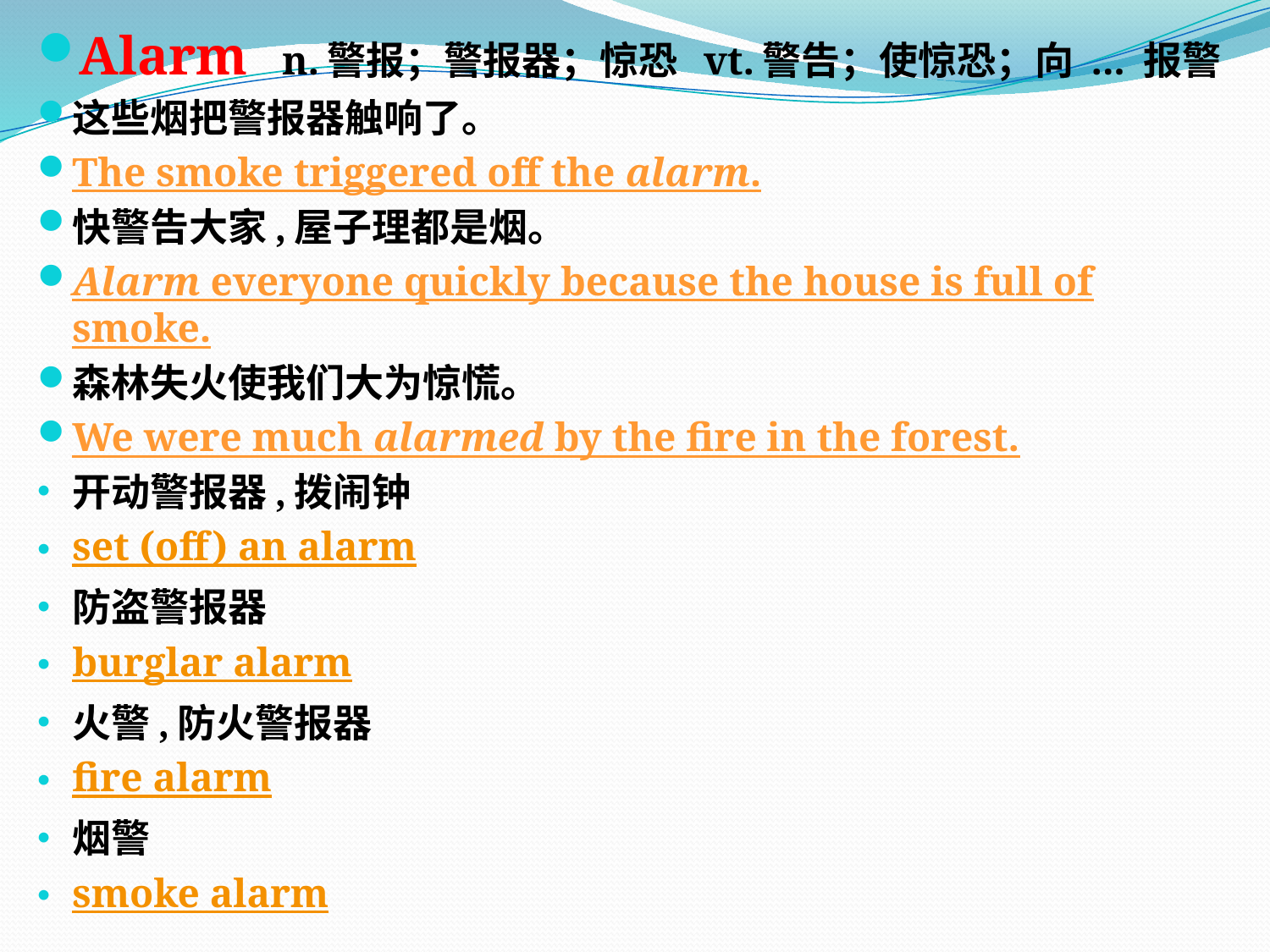

Alarm   n.警报；警报器；惊恐  vt.警告；使惊恐；向 ... 报警
这些烟把警报器触响了。
The smoke triggered off the alarm.
快警告大家,屋子理都是烟。
Alarm everyone quickly because the house is full of smoke.
森林失火使我们大为惊慌。
We were much alarmed by the fire in the forest.
开动警报器,拨闹钟
set (off) an alarm
防盗警报器
burglar alarm
火警,防火警报器
fire alarm
烟警
smoke alarm